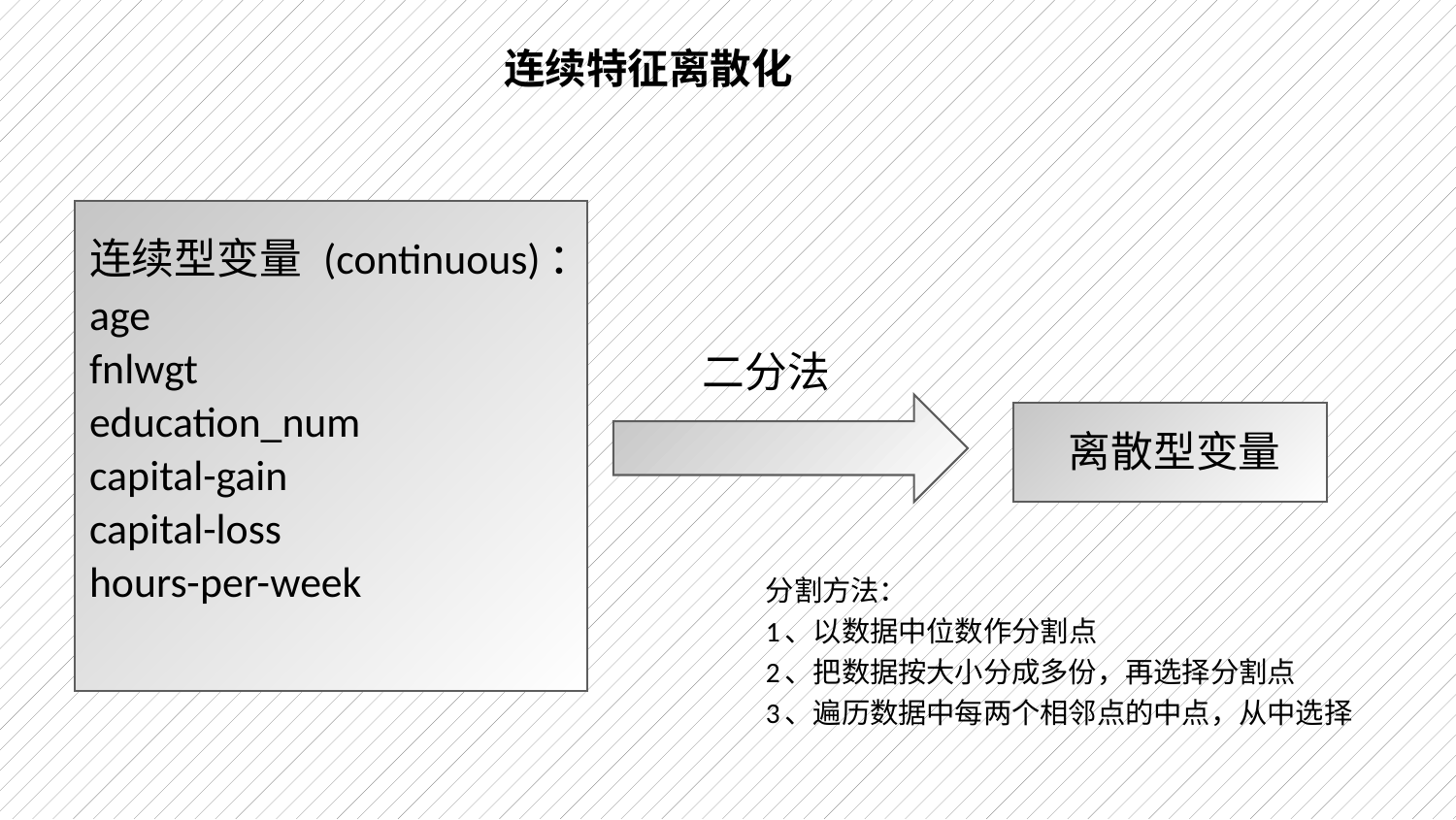

# 连续特征离散化

连续型变量 (continuous)：
age
fnlwgt
education_num
capital-gain
capital-loss
hours-per-week

二分法

离散型变量
分割方法：
1、以数据中位数作分割点
2、把数据按大小分成多份，再选择分割点
3、遍历数据中每两个相邻点的中点，从中选择